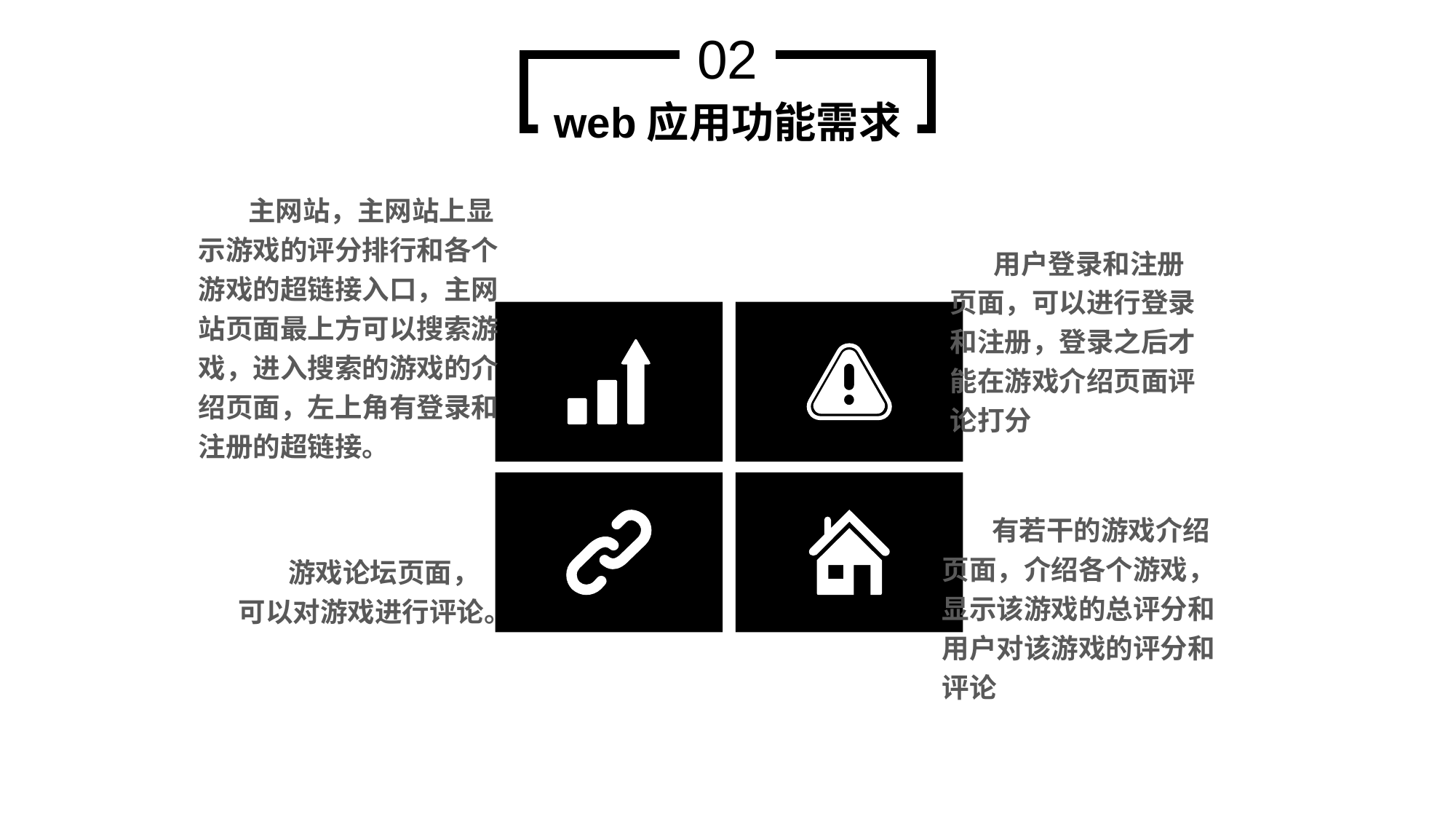

02

web应用功能需求
       主网站，主网站上显示游戏的评分排行和各个游戏的超链接入口，主网站页面最上方可以搜索游戏，进入搜索的游戏的介绍页面，左上角有登录和注册的超链接。
      用户登录和注册页面，可以进行登录和注册，登录之后才能在游戏介绍页面评论打分

       有若干的游戏介绍页面，介绍各个游戏，显示该游戏的总评分和用户对该游戏的评分和评论
       游戏论坛页面，可以对游戏进行评论。